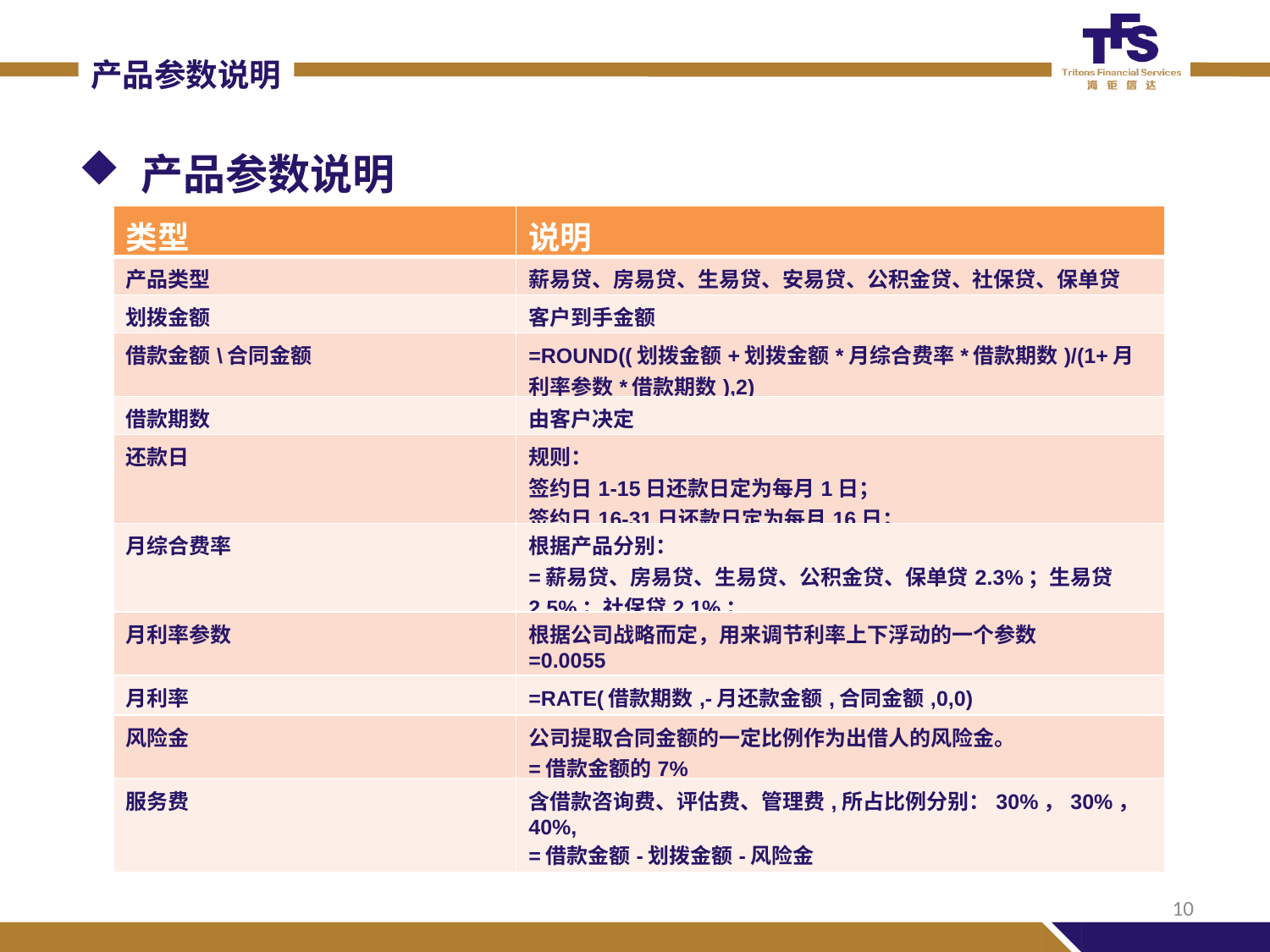

产品参数说明
 产品参数说明
| 类型 | 说明 |
| --- | --- |
| 产品类型 | 薪易贷、房易贷、生易贷、安易贷、公积金贷、社保贷、保单贷 |
| 划拨金额 | 客户到手金额 |
| 借款金额\合同金额 | =ROUND((划拨金额+划拨金额\*月综合费率\*借款期数)/(1+月利率参数\*借款期数),2) |
| 借款期数 | 由客户决定 |
| 还款日 | 规则： 签约日1-15日还款日定为每月1日； 签约日16-31日还款日定为每月16日； |
| 月综合费率 | 根据产品分别： =薪易贷、房易贷、生易贷、公积金贷、保单贷2.3%；生易贷2.5%；社保贷2.1%； |
| 月利率参数 | 根据公司战略而定，用来调节利率上下浮动的一个参数 =0.0055 |
| 月利率 | =RATE(借款期数,-月还款金额,合同金额,0,0) |
| 风险金 | 公司提取合同金额的一定比例作为出借人的风险金。 =借款金额的7% |
| 服务费 | 含借款咨询费、评估费、管理费,所占比例分别：30%，30%，40%, =借款金额-划拨金额-风险金 |
10